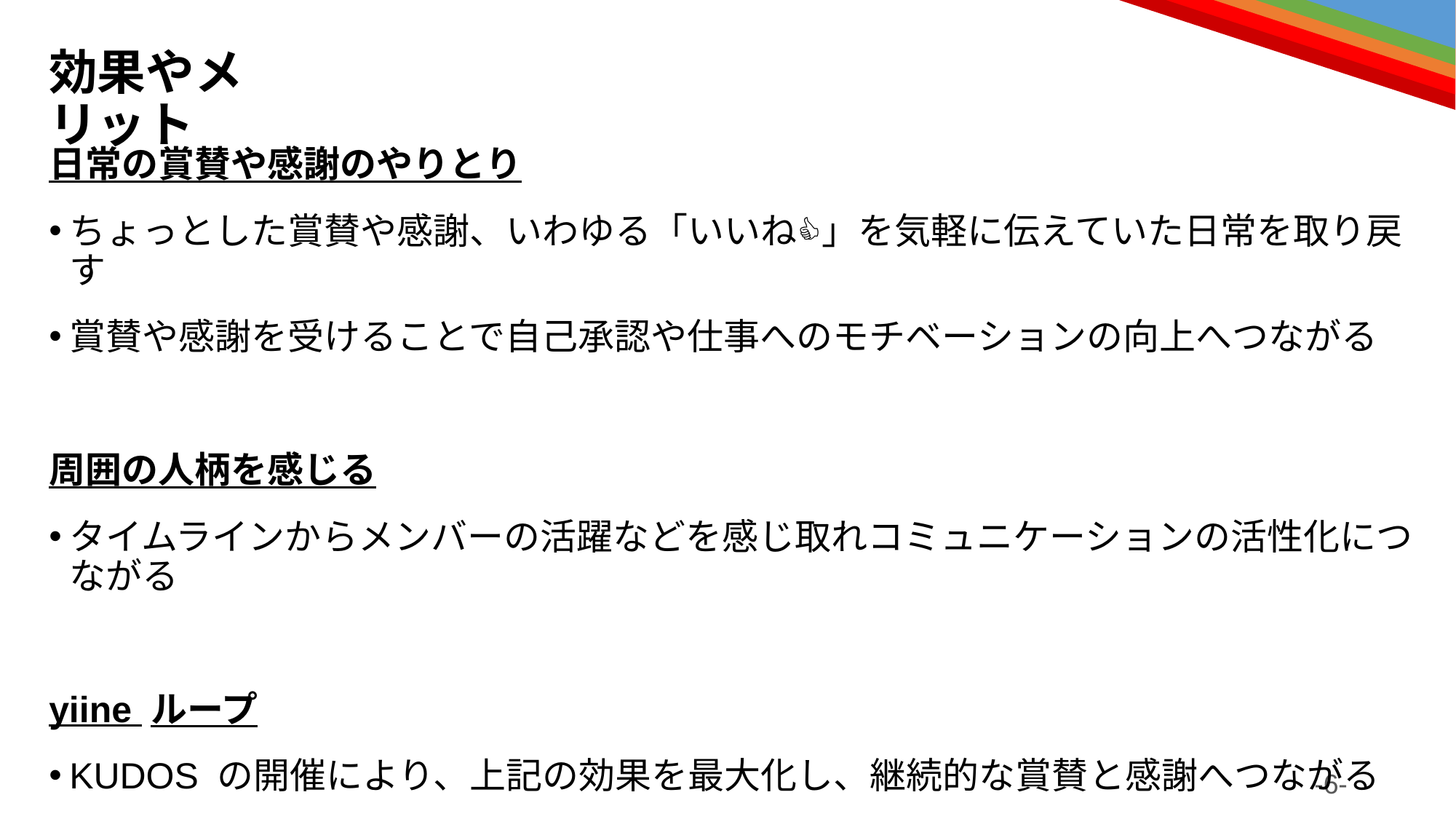

# 効果やメリット
日常の賞賛や感謝のやりとり
ちょっとした賞賛や感謝、いわゆる「いいね👍」を気軽に伝えていた日常を取り戻す
賞賛や感謝を受けることで自己承認や仕事へのモチベーションの向上へつながる

周囲の人柄を感じる
タイムラインからメンバーの活躍などを感じ取れコミュニケーションの活性化につながる

yiine ループ
KUDOS の開催により、上記の効果を最大化し、継続的な賞賛と感謝へつながる